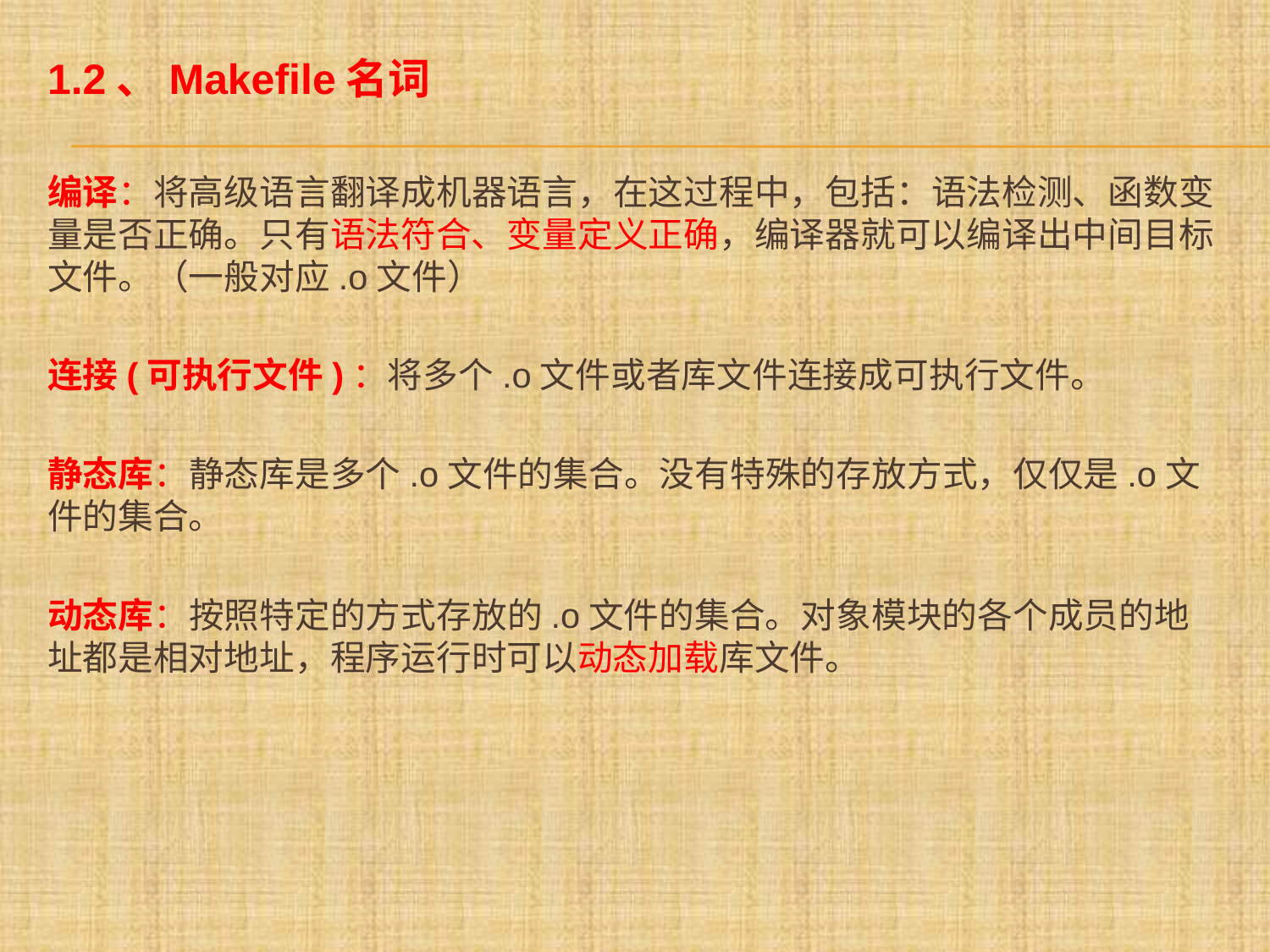

1.2、Makefile名词

编译：将高级语言翻译成机器语言，在这过程中，包括：语法检测、函数变量是否正确。只有语法符合、变量定义正确，编译器就可以编译出中间目标文件。（一般对应.o文件）

连接(可执行文件)：将多个.o文件或者库文件连接成可执行文件。

静态库：静态库是多个.o文件的集合。没有特殊的存放方式，仅仅是.o文件的集合。

动态库：按照特定的方式存放的.o文件的集合。对象模块的各个成员的地址都是相对地址，程序运行时可以动态加载库文件。